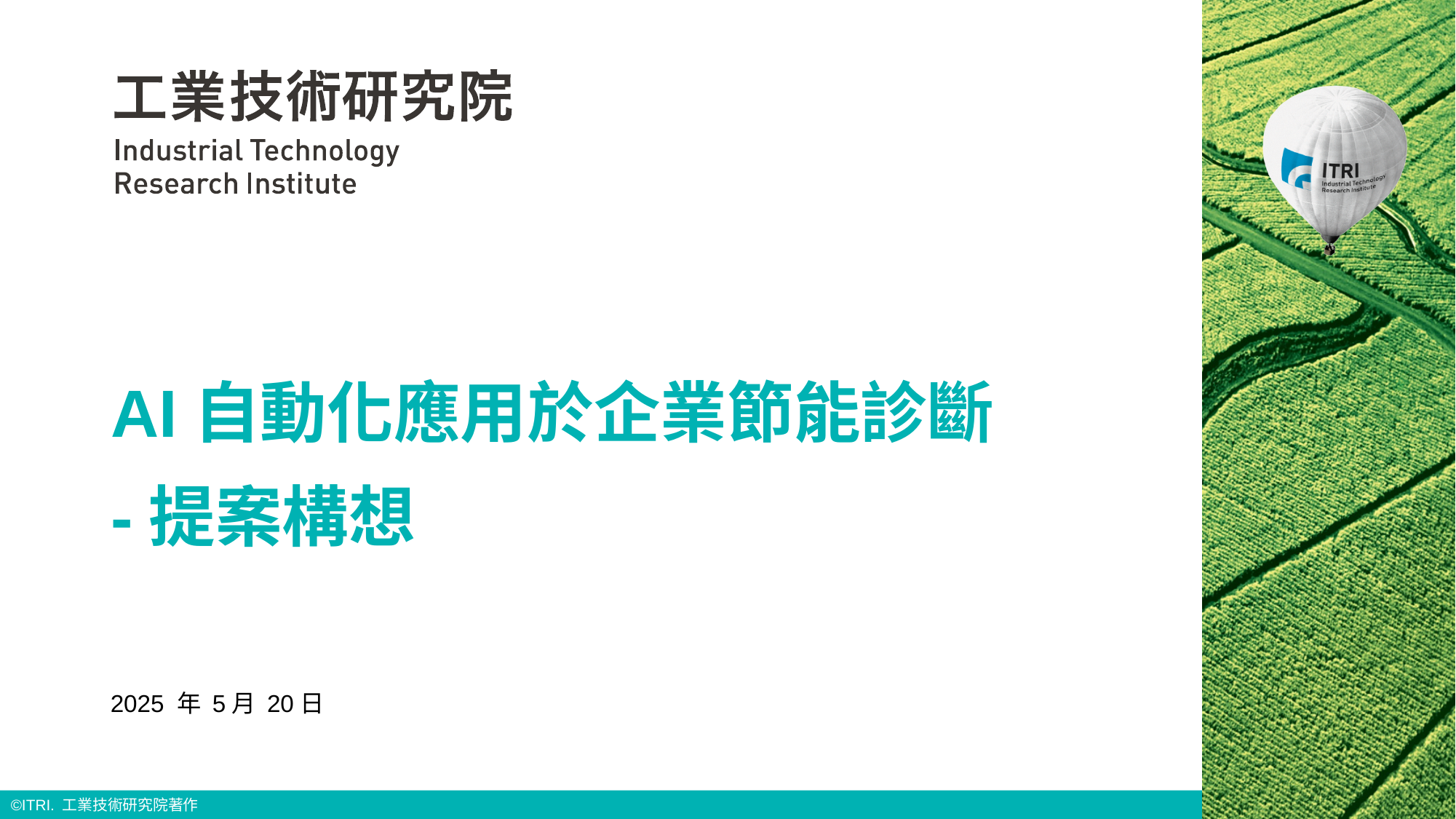

# AI自動化應用於企業節能診斷 -提案構想
2025 年 5月 20日